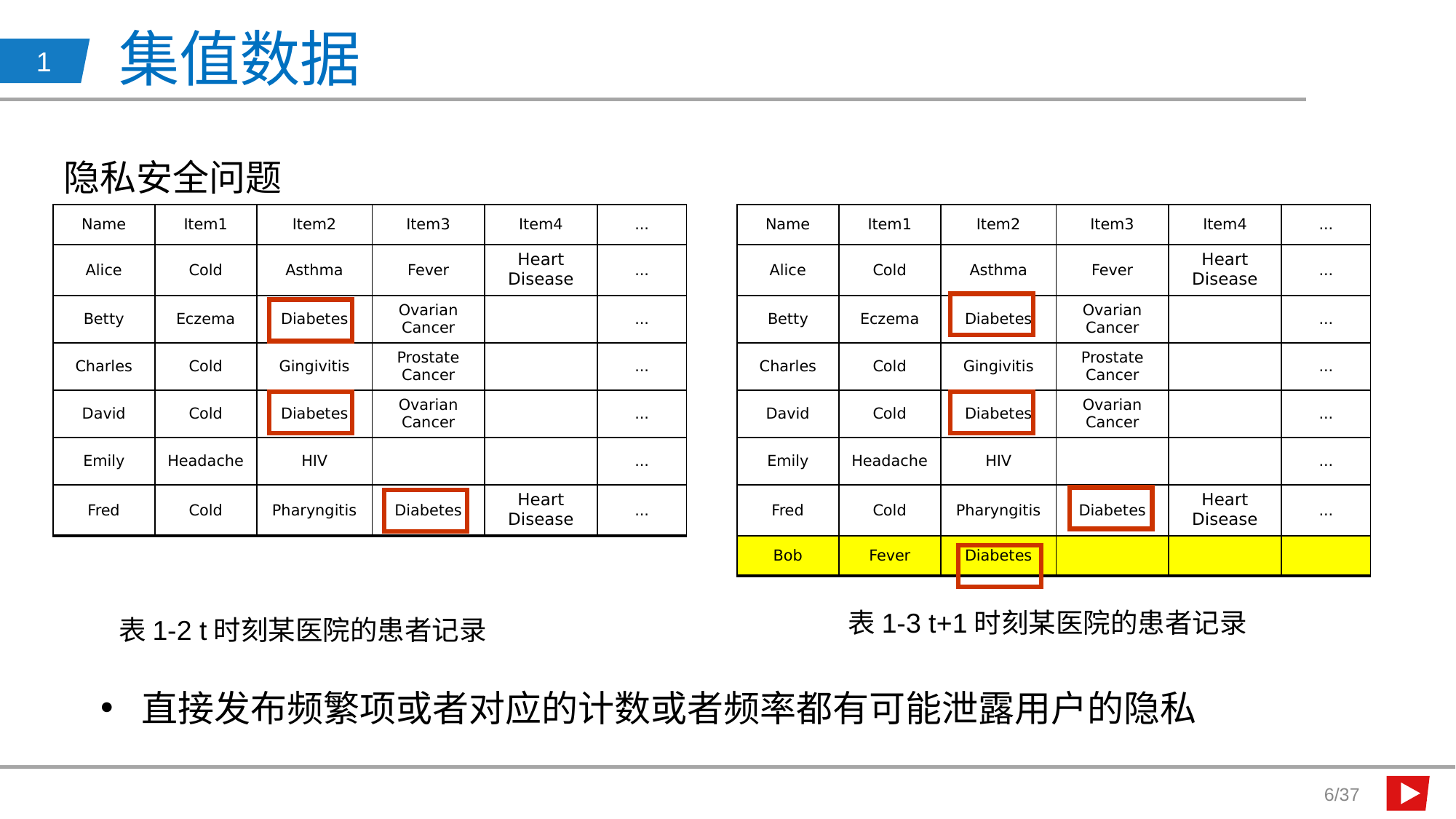

集值数据
1
隐私安全问题
| Name | Item1 | Item2 | Item3 | Item4 | ... |
| --- | --- | --- | --- | --- | --- |
| Alice | Cold | Asthma | Fever | Heart Disease | ... |
| Betty | Eczema | Diabetes | Ovarian Cancer |  | ... |
| Charles | Cold | Gingivitis | Prostate Cancer |  | ... |
| David | Cold | Diabetes | Ovarian Cancer |  | ... |
| Emily | Headache | HIV |  |  | ... |
| Fred | Cold | Pharyngitis | Diabetes | Heart Disease | ... |
| Name | Item1 | Item2 | Item3 | Item4 | ... |
| --- | --- | --- | --- | --- | --- |
| Alice | Cold | Asthma | Fever | Heart Disease | ... |
| Betty | Eczema | Diabetes | Ovarian Cancer |  | ... |
| Charles | Cold | Gingivitis | Prostate Cancer |  | ... |
| David | Cold | Diabetes | Ovarian Cancer |  | ... |
| Emily | Headache | HIV |  |  | ... |
| Fred | Cold | Pharyngitis | Diabetes | Heart Disease | ... |
| Bob | Fever | Diabetes |  |  |  |

表1-3 t+1时刻某医院的患者记录
表1-2 t时刻某医院的患者记录
直接发布频繁项或者对应的计数或者频率都有可能泄露用户的隐私
6/37